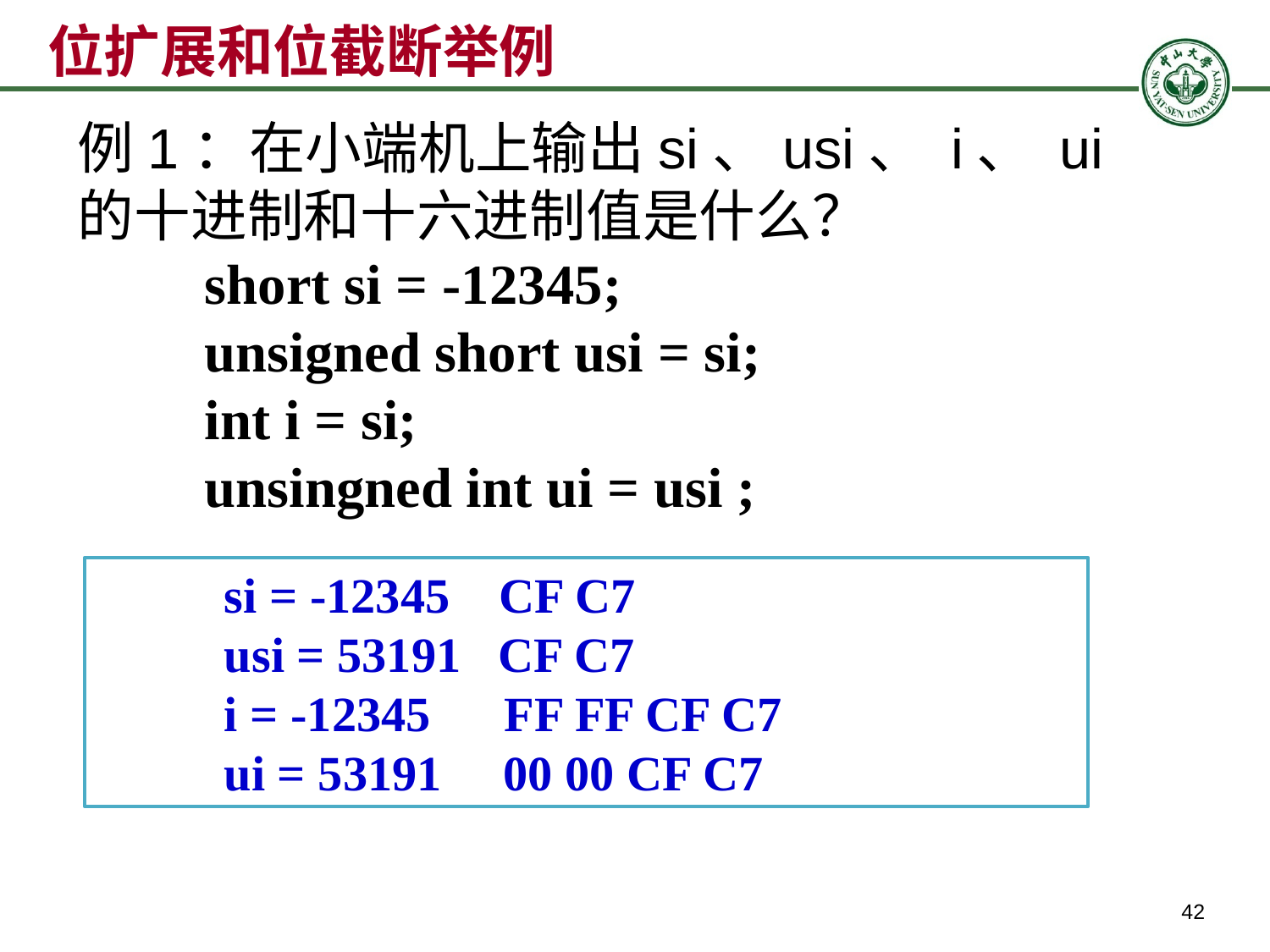

# 位扩展和位截断举例
例1：在小端机上输出si、usi、 i、 ui的十进制和十六进制值是什么？
short si = -12345;
unsigned short usi = si;
int i = si;
unsingned int ui = usi ;
si = -12345    CF C7
usi = 53191   CF C7
i = -12345      FF FF CF C7
ui = 53191     00 00 CF C7